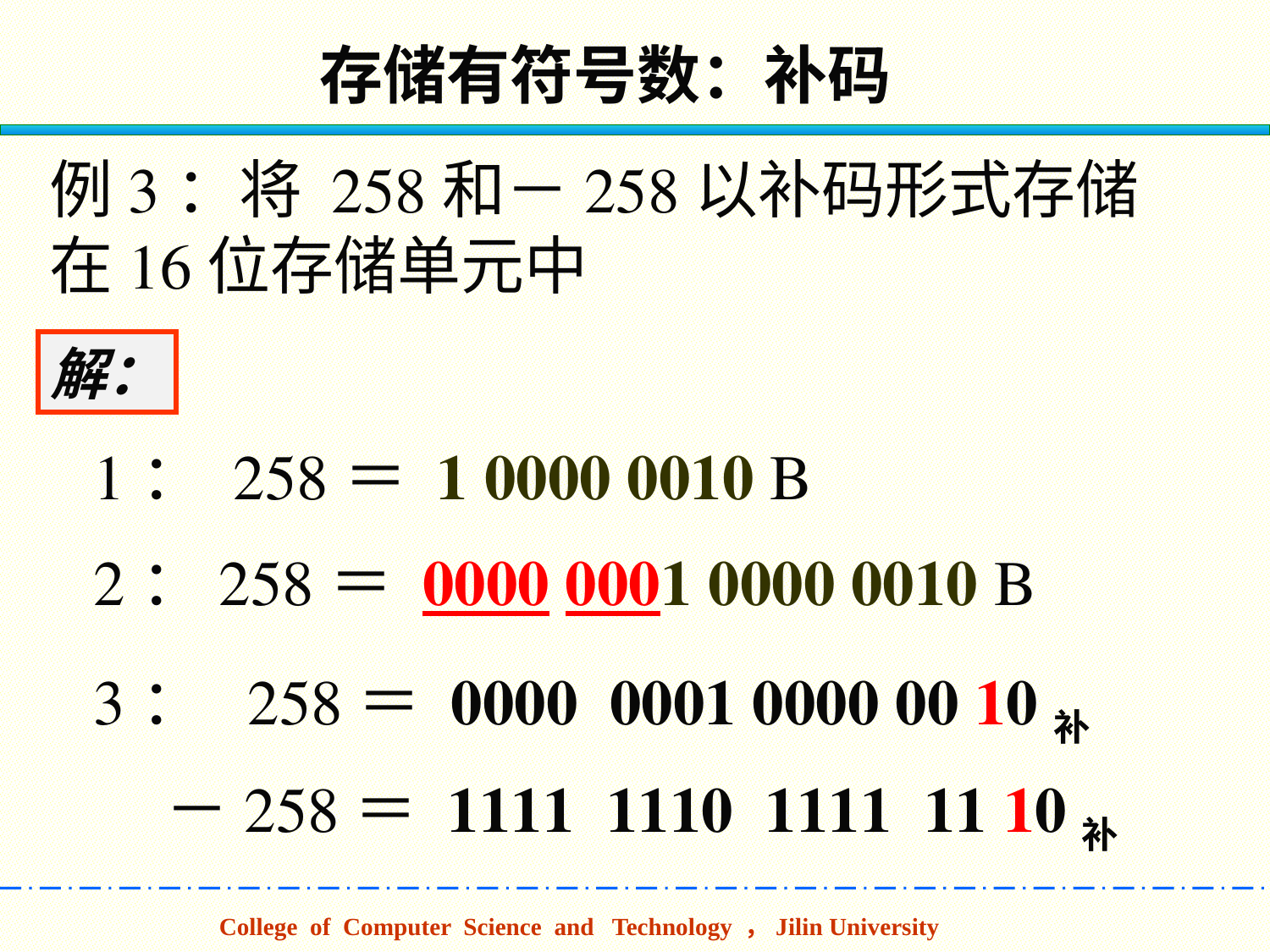

存储有符号数：补码
例3：将 258和－258以补码形式存储在16位存储单元中
解：
1： 258＝ 1 0000 0010 B
2：258＝ 0000 0001 0000 0010 B
3：  258＝ 0000  0001 0000 00 10补
    －258＝ 1111  1110  1111  11 10补